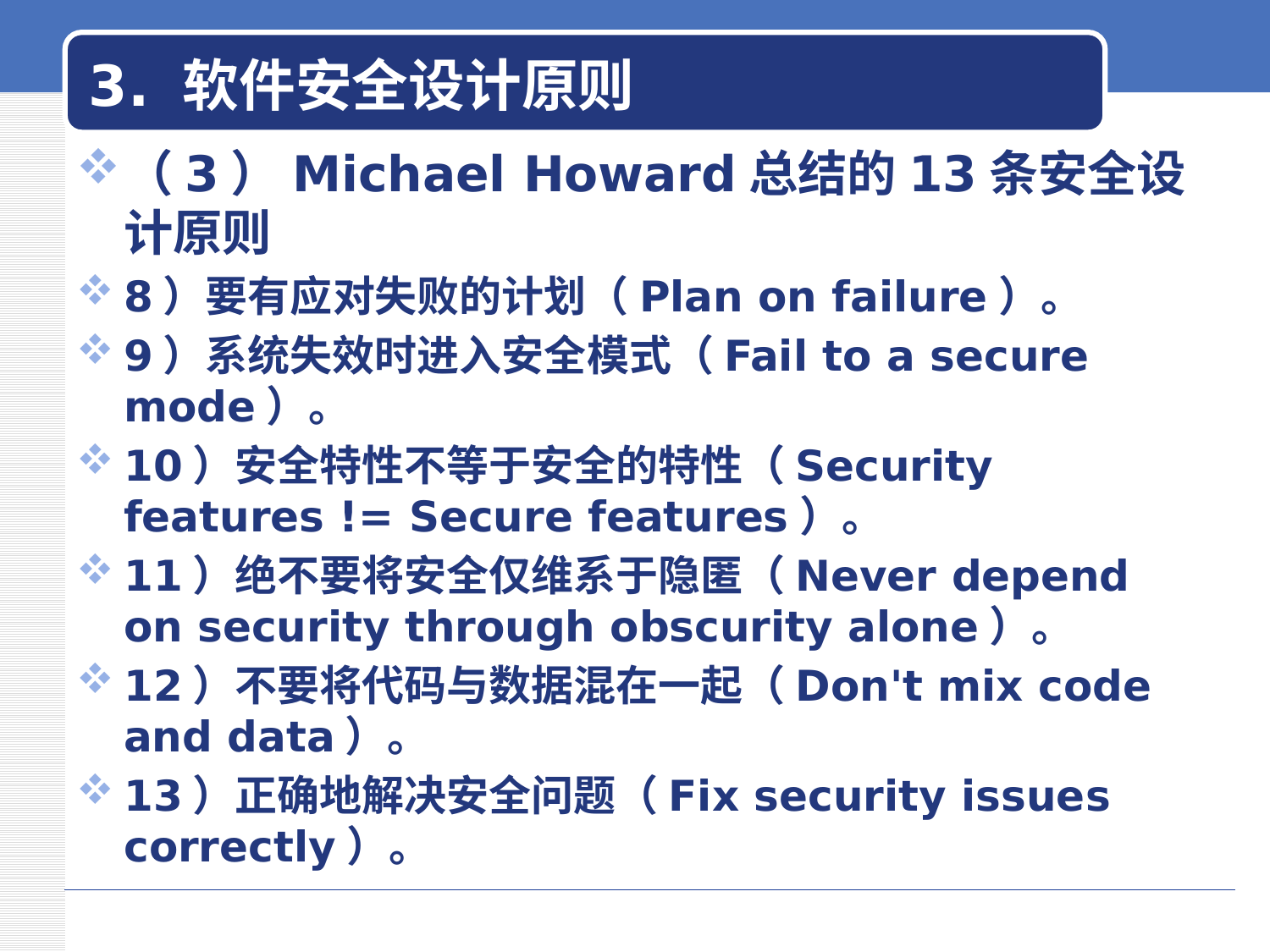

# 3. 软件安全设计原则
（3）Michael Howard总结的13条安全设计原则
8）要有应对失败的计划（Plan on failure）。
9）系统失效时进入安全模式（Fail to a secure mode）。
10）安全特性不等于安全的特性（Security features != Secure features）。
11）绝不要将安全仅维系于隐匿（Never depend on security through obscurity alone）。
12）不要将代码与数据混在一起（Don't mix code and data）。
13）正确地解决安全问题（Fix security issues correctly）。